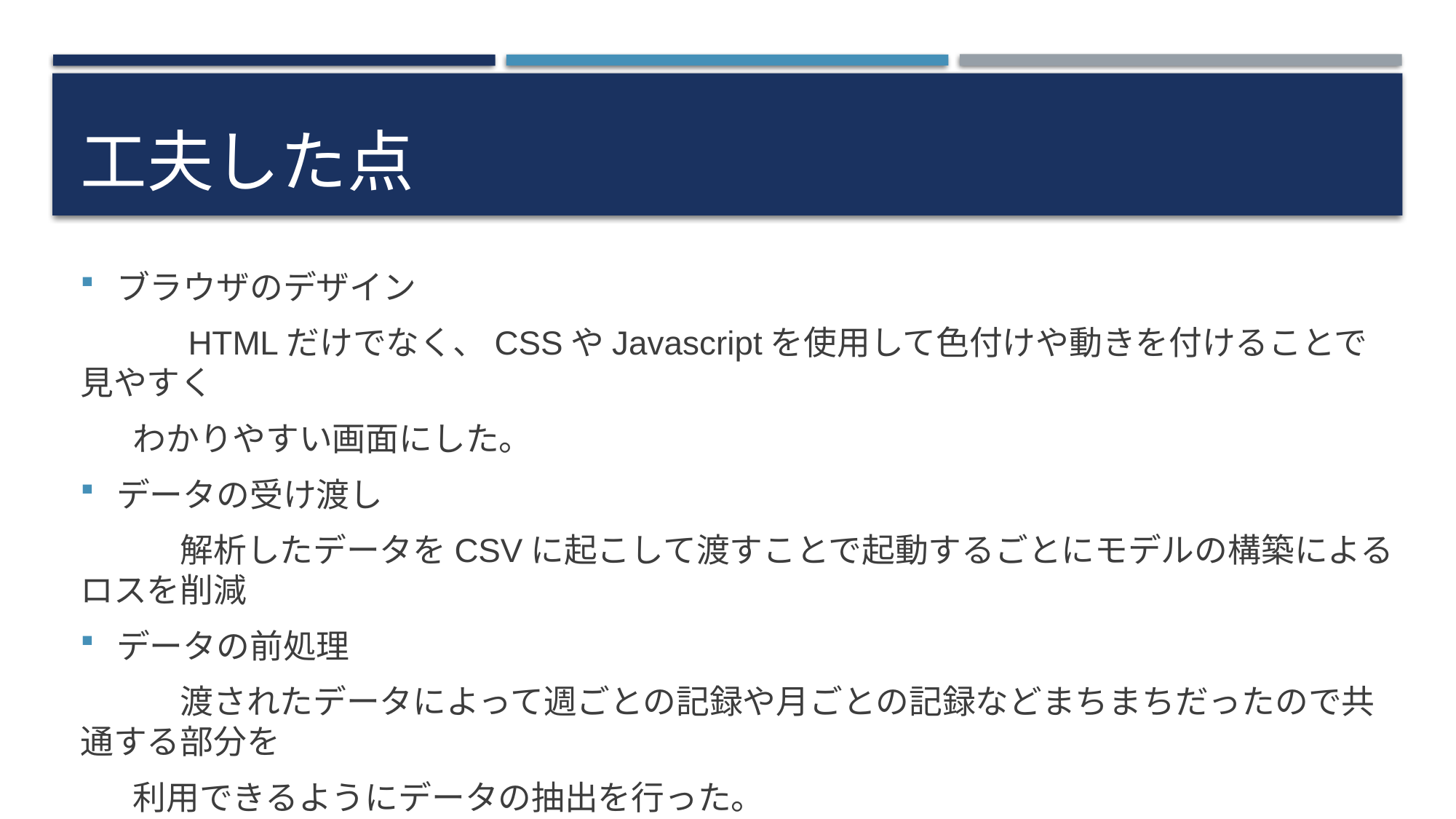

# 工夫した点
ブラウザのデザイン
　　　HTMLだけでなく、CSSやJavascriptを使用して色付けや動きを付けることで見やすく
      わかりやすい画面にした。
データの受け渡し
　　　解析したデータをCSVに起こして渡すことで起動するごとにモデルの構築によるロスを削減
データの前処理
　　　渡されたデータによって週ごとの記録や月ごとの記録などまちまちだったので共通する部分を
      利用できるようにデータの抽出を行った。